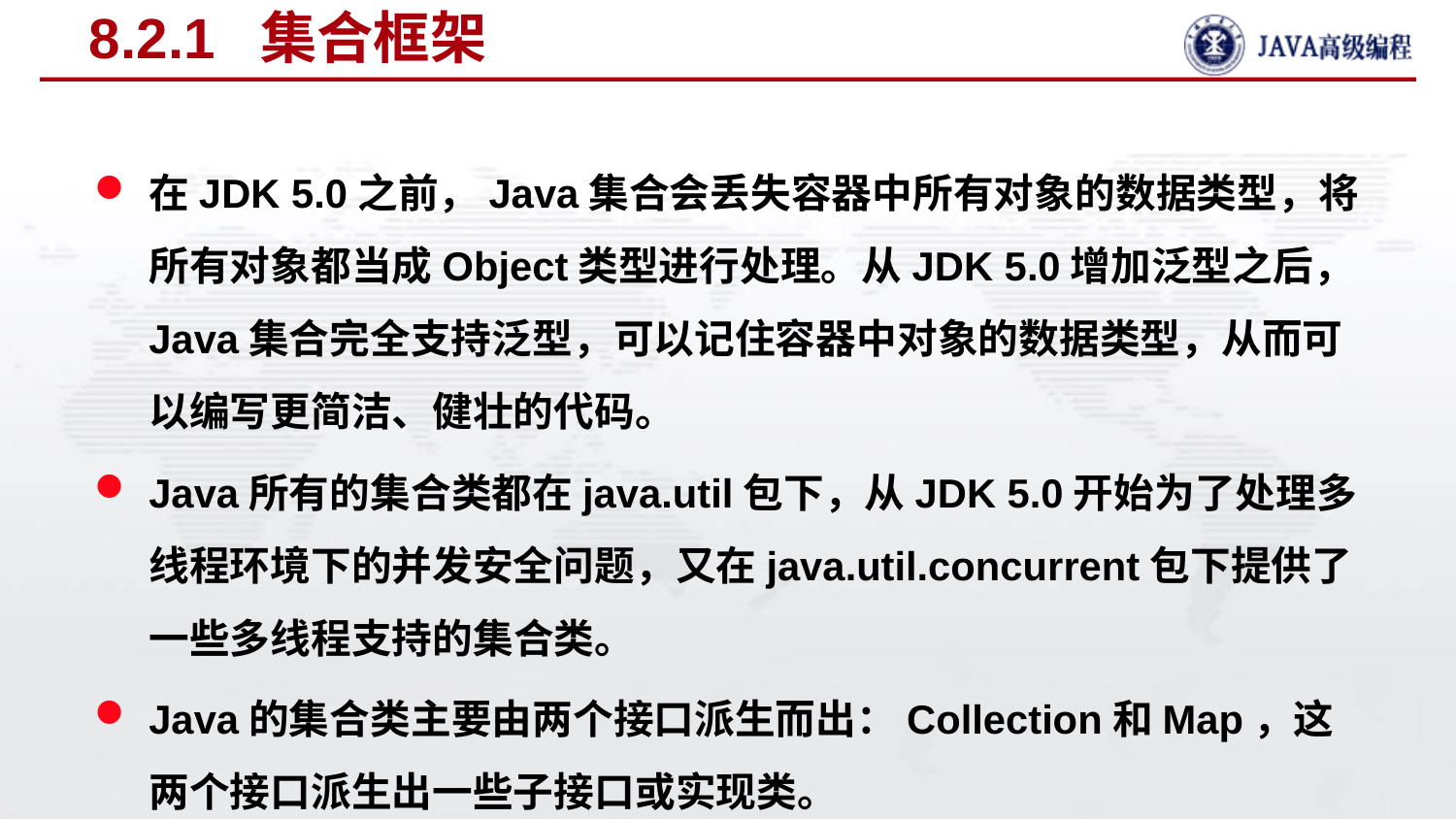

# 8.2.1  集合框架
在JDK 5.0之前，Java集合会丢失容器中所有对象的数据类型，将所有对象都当成Object类型进行处理。从JDK 5.0增加泛型之后，Java集合完全支持泛型，可以记住容器中对象的数据类型，从而可以编写更简洁、健壮的代码。
Java所有的集合类都在java.util包下，从JDK 5.0开始为了处理多线程环境下的并发安全问题，又在java.util.concurrent包下提供了一些多线程支持的集合类。
Java的集合类主要由两个接口派生而出：Collection和Map，这两个接口派生出一些子接口或实现类。